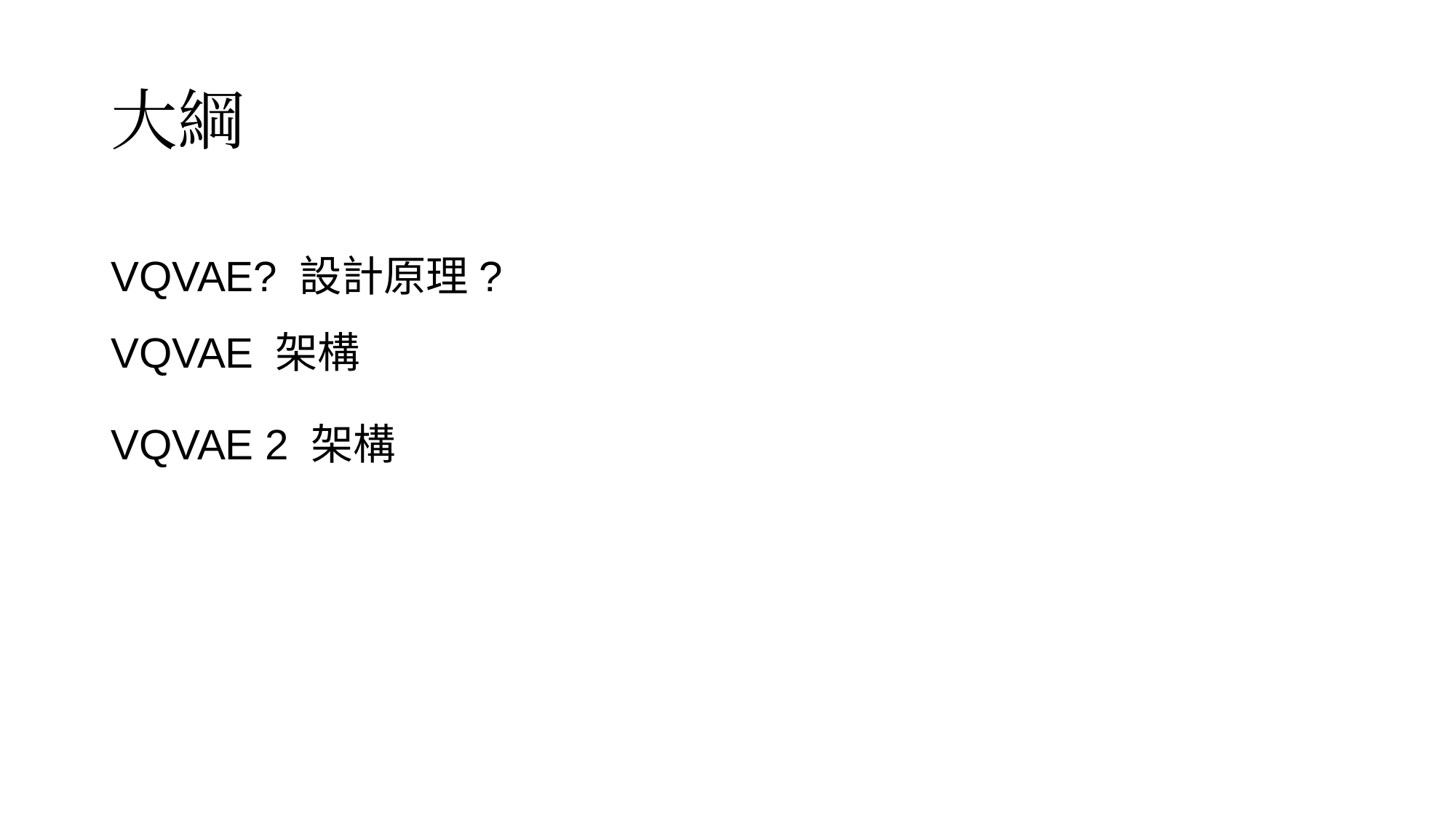

# 大綱
VQVAE? 設計原理?
VQVAE 架構
VQVAE 2 架構